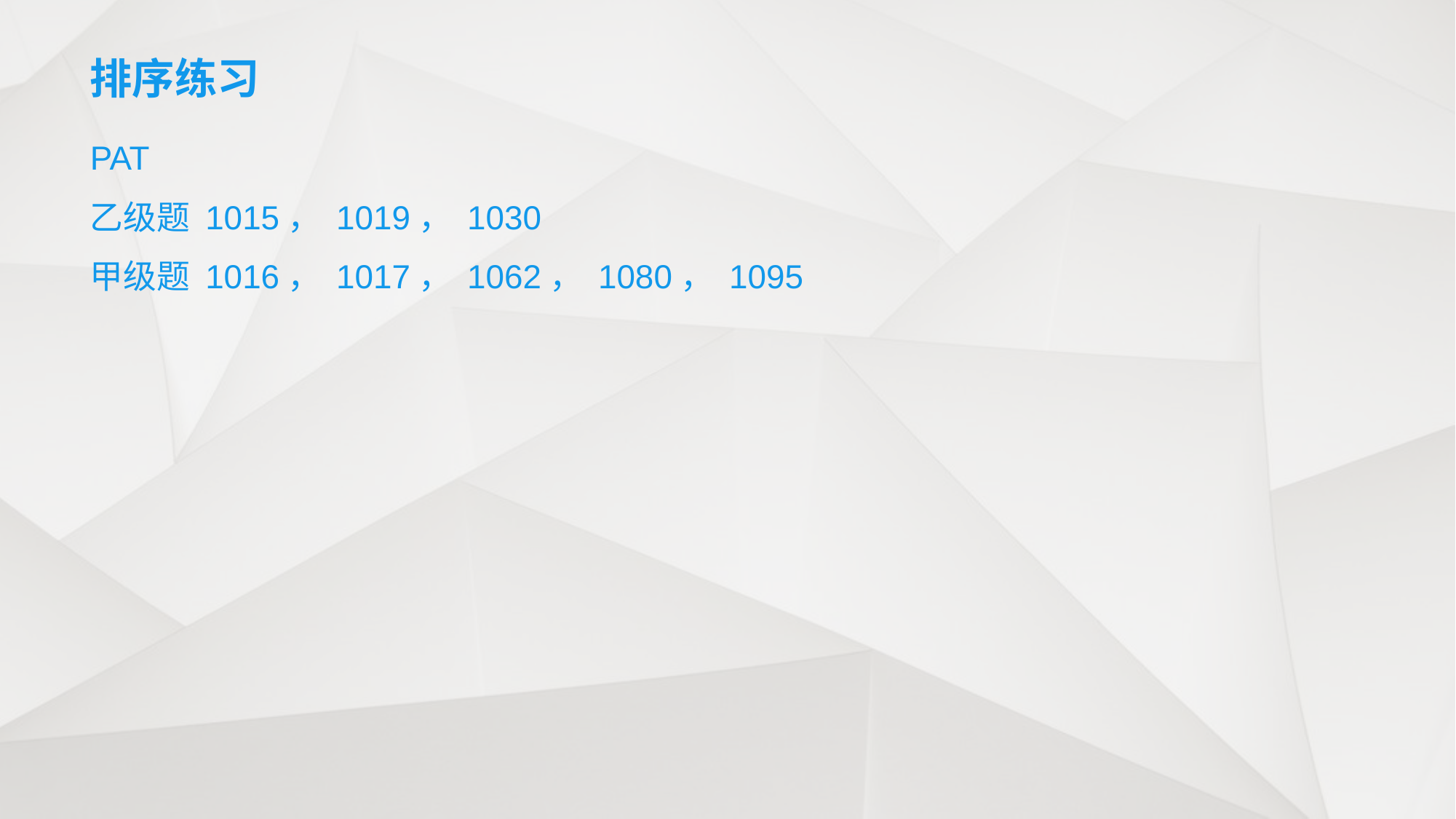

# 排序练习
PAT
乙级题 1015， 1019， 1030
甲级题 1016， 1017， 1062， 1080， 1095